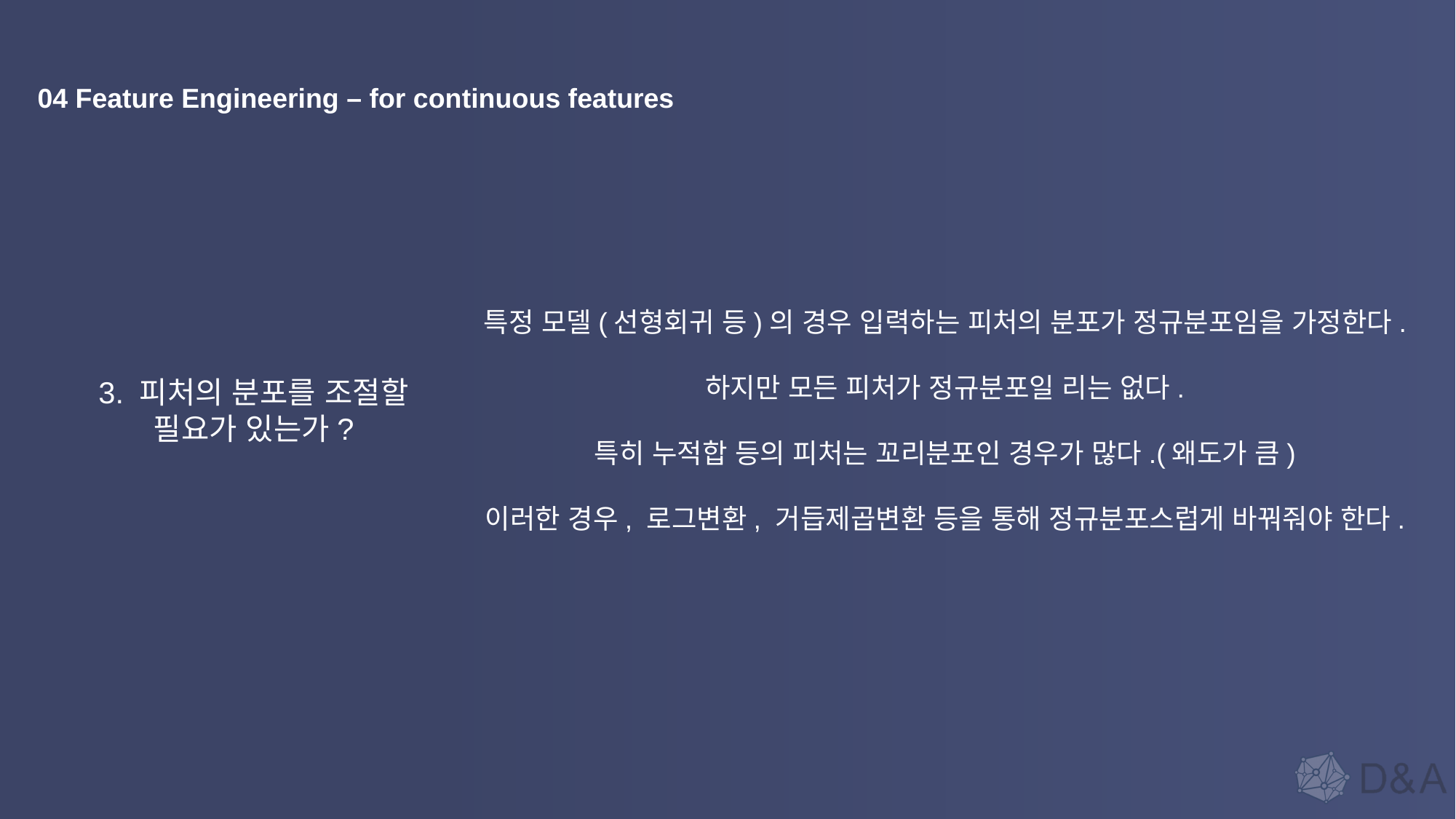

04 Feature Engineering – for continuous features

3. 피처의 분포를 조절할
필요가 있는가?
특정 모델(선형회귀 등)의 경우 입력하는 피처의 분포가 정규분포임을 가정한다.

하지만 모든 피처가 정규분포일 리는 없다.

특히 누적합 등의 피처는 꼬리분포인 경우가 많다.(왜도가 큼)

이러한 경우, 로그변환, 거듭제곱변환 등을 통해 정규분포스럽게 바꿔줘야 한다.